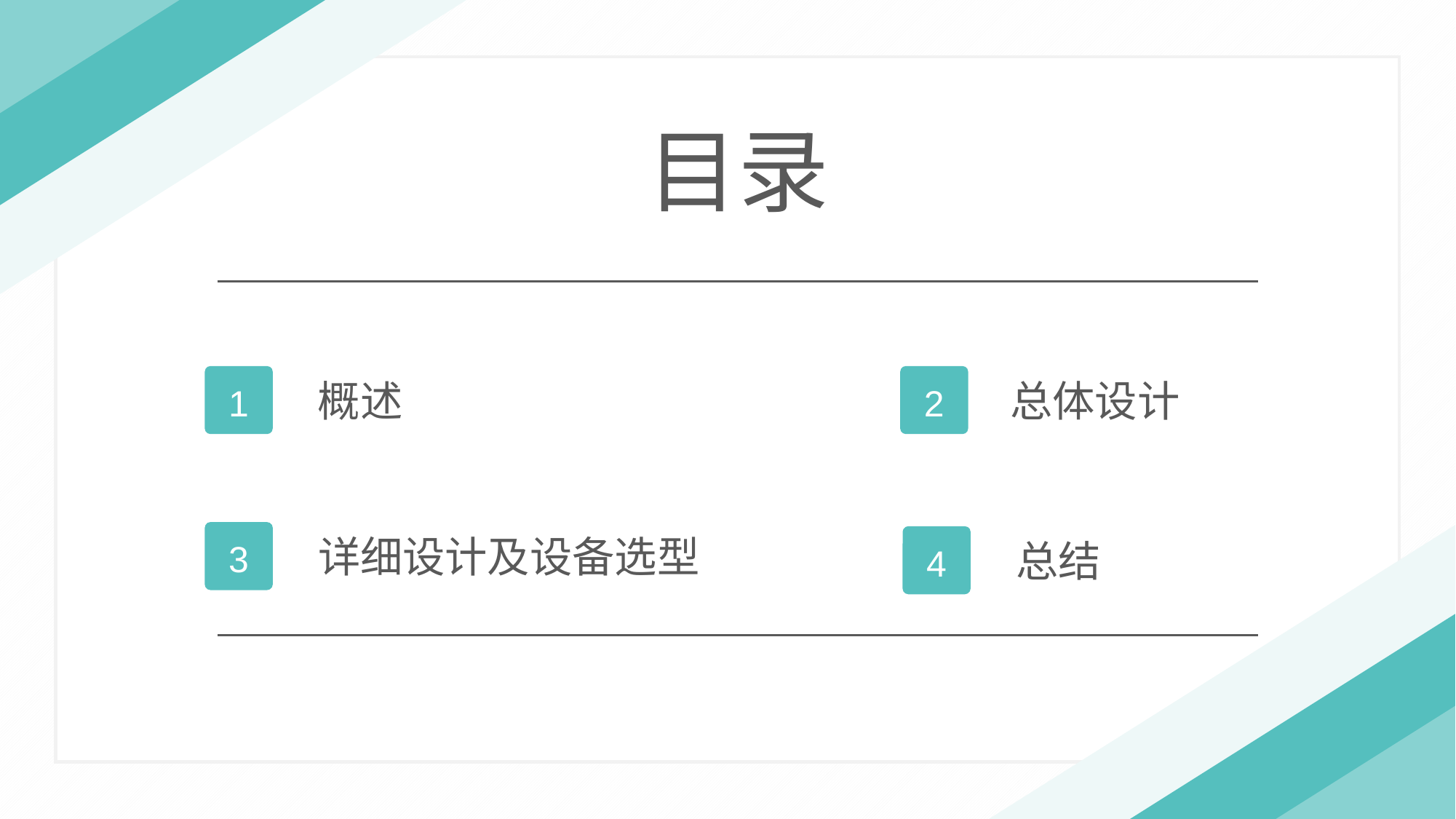

目录

概述
总体设计
1
2

详细设计及设备选型

总结
3
4